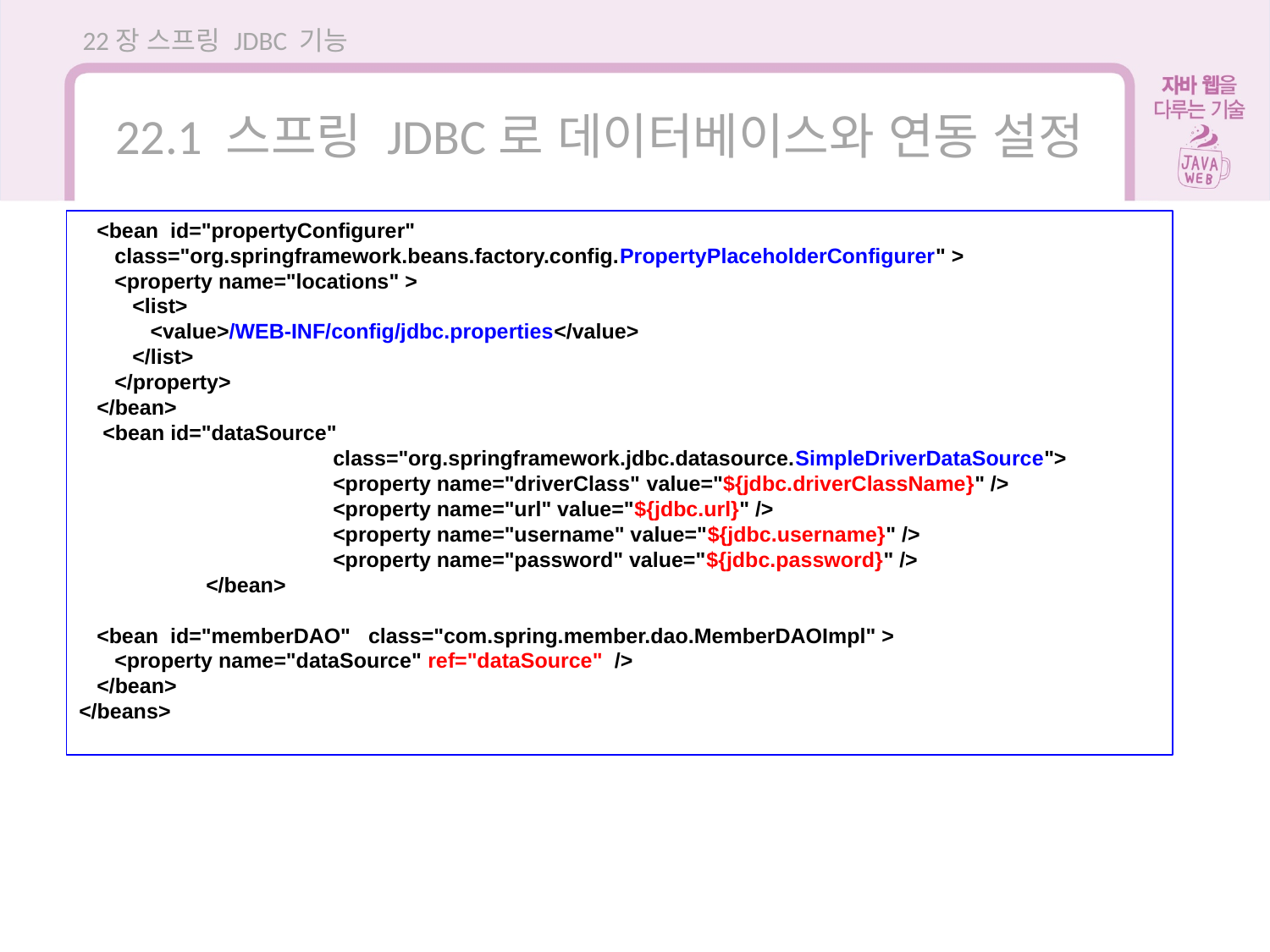

22장 스프링 JDBC 기능
22.1 스프링 JDBC로 데이터베이스와 연동 설정
   <bean  id="propertyConfigurer"
      class="org.springframework.beans.factory.config.PropertyPlaceholderConfigurer" >
      <property name="locations" >
         <list>
            <value>/WEB-INF/config/jdbc.properties</value>
         </list>
      </property>
   </bean>
    <bean id="dataSource"
		class="org.springframework.jdbc.datasource.SimpleDriverDataSource">
		<property name="driverClass" value="${jdbc.driverClassName}" />
		<property name="url" value="${jdbc.url}" />
		<property name="username" value="${jdbc.username}" />
		<property name="password" value="${jdbc.password}" />
	</bean>

   <bean  id="memberDAO"   class="com.spring.member.dao.MemberDAOImpl" >
      <property name="dataSource" ref="dataSource"  />
   </bean>
</beans>